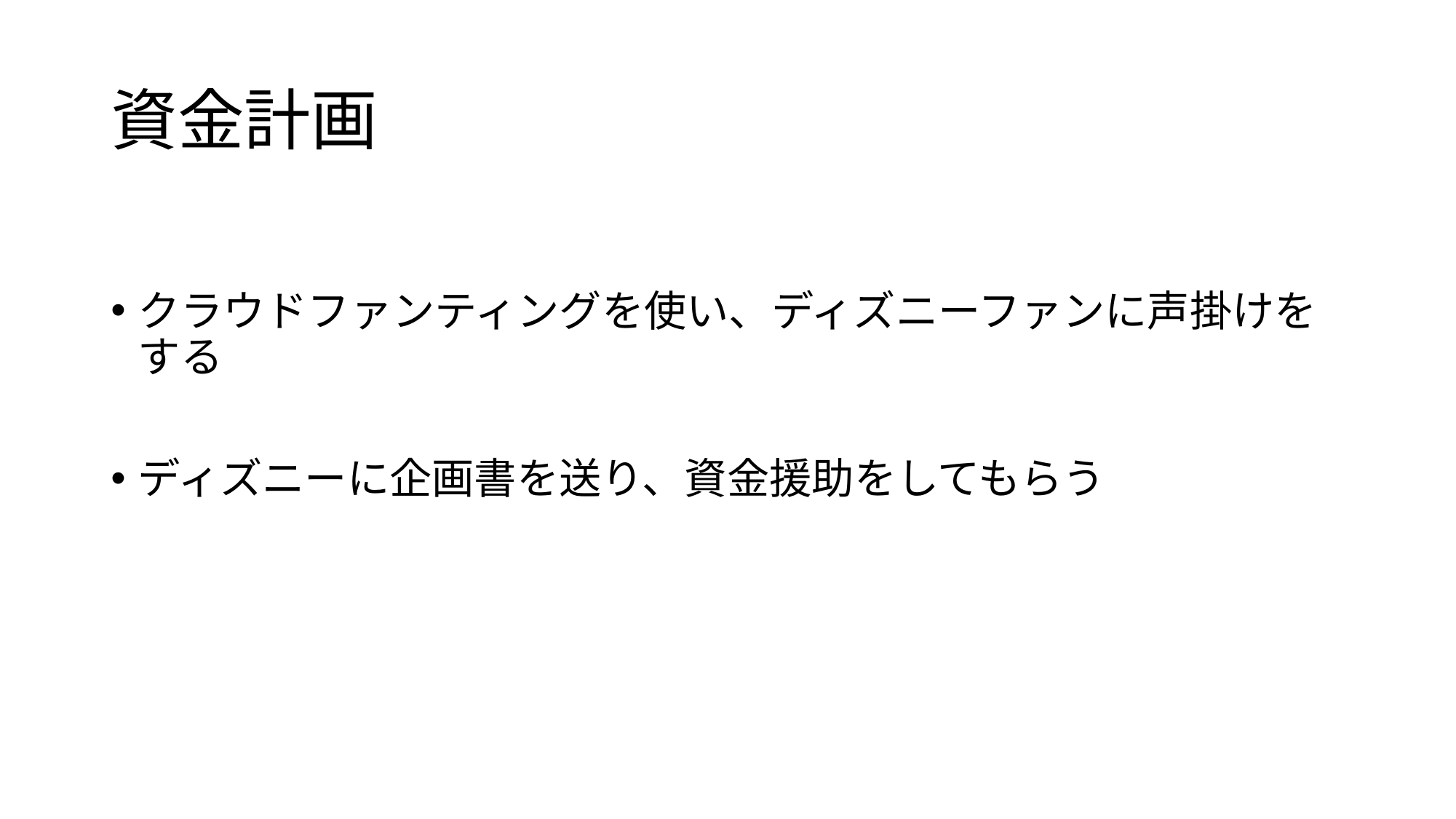

# 資金計画

クラウドファンティングを使い、ディズニーファンに声掛けをする

ディズニーに企画書を送り、資金援助をしてもらう